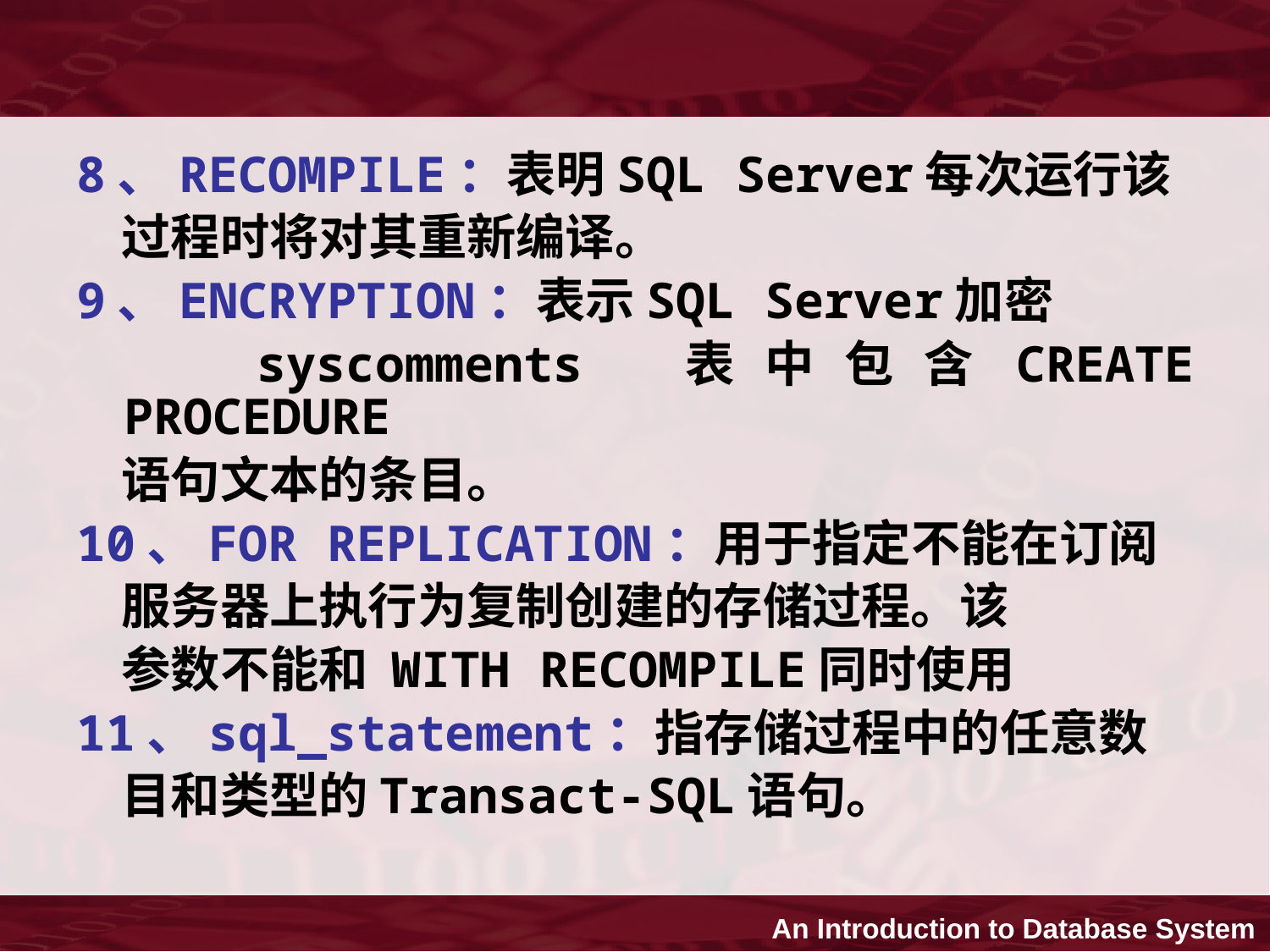

8、RECOMPILE：表明SQL Server每次运行该
   过程时将对其重新编译。
9、ENCRYPTION：表示SQL Server加密
   syscomments 表中包含CREATE PROCEDURE
   语句文本的条目。
10、FOR REPLICATION：用于指定不能在订阅
   服务器上执行为复制创建的存储过程。该
   参数不能和 WITH RECOMPILE同时使用
11、sql_statement：指存储过程中的任意数
   目和类型的Transact-SQL语句。